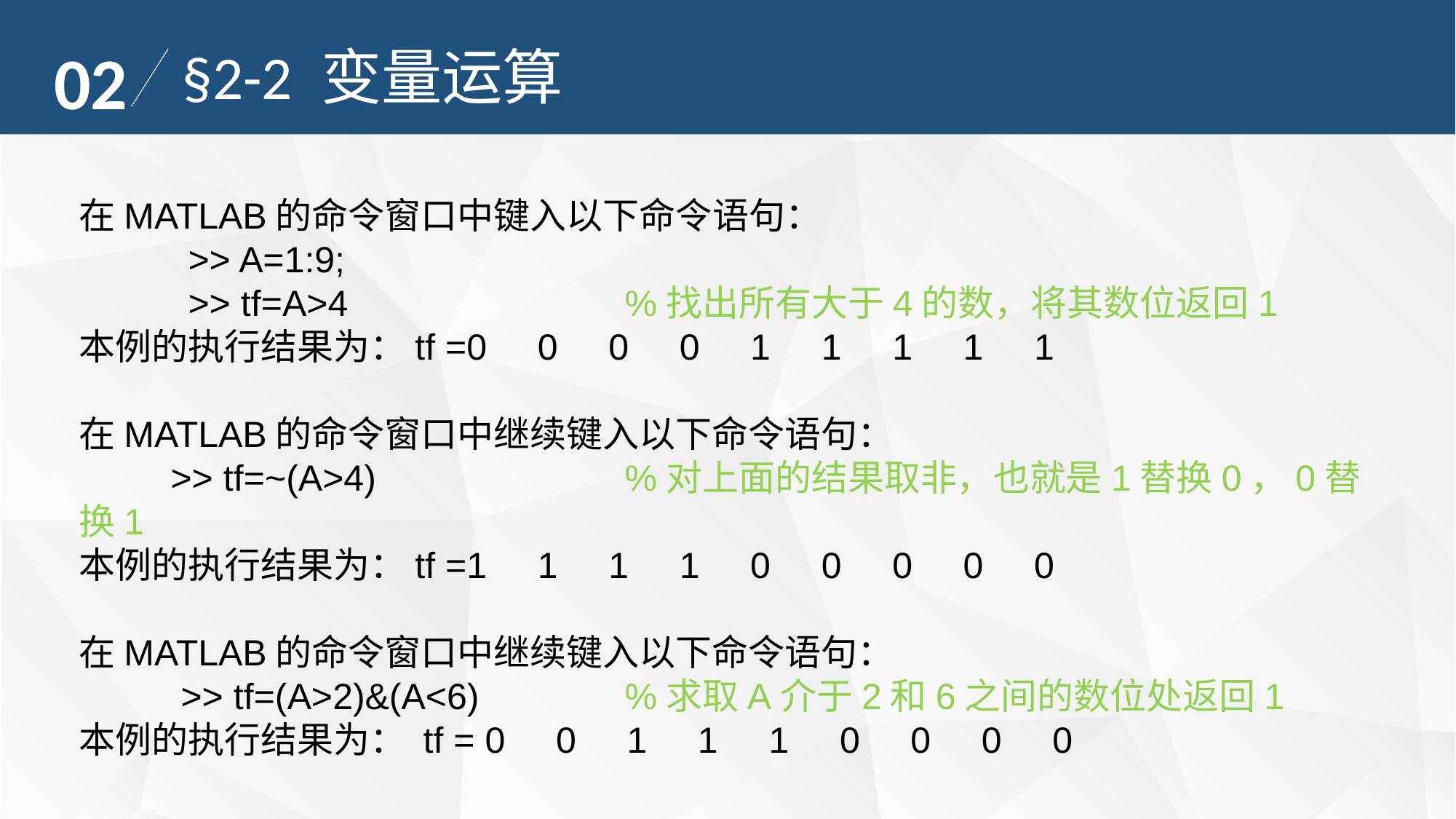

02
§2-2 变量运算
在MATLAB的命令窗口中键入以下命令语句：
    	>> A=1:9;
	>> tf=A>4			%找出所有大于4的数，将其数位返回1
本例的执行结果为：tf =0     0     0     0     1     1     1     1     1

在MATLAB的命令窗口中继续键入以下命令语句：
         >> tf=~(A>4)			%对上面的结果取非，也就是1替换0，0替换1
本例的执行结果为：tf =1     1     1     1     0     0     0     0     0

在MATLAB的命令窗口中继续键入以下命令语句：
          >> tf=(A>2)&(A<6)		%求取A介于2和6之间的数位处返回1
本例的执行结果为： tf = 0     0     1     1     1     0     0     0     0